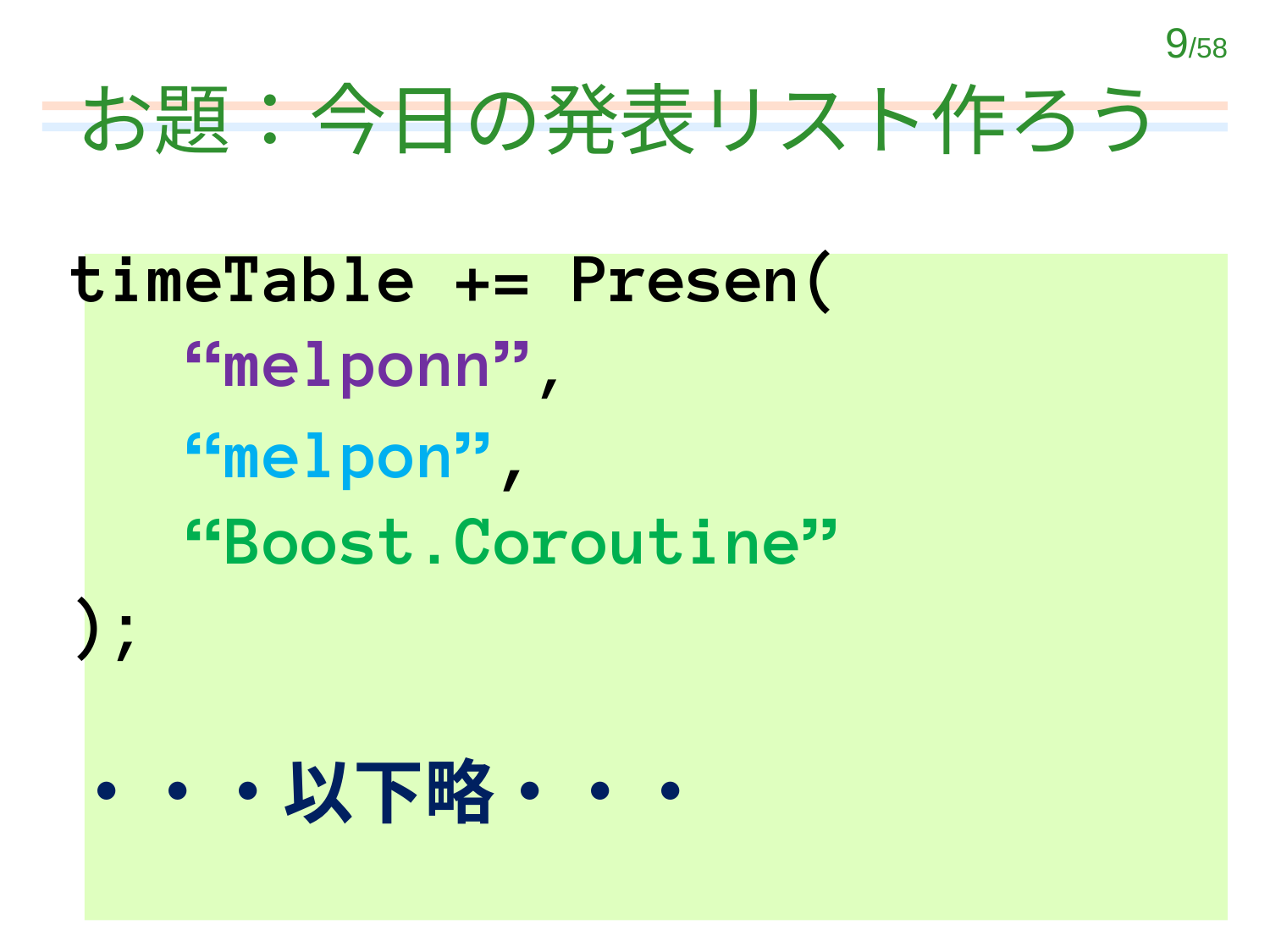

# お題：今日の発表リスト作ろう

timeTable += Presen(
   “melponn”,
   “melpon”,
   “Boost.Coroutine”
);

・・・以下略・・・